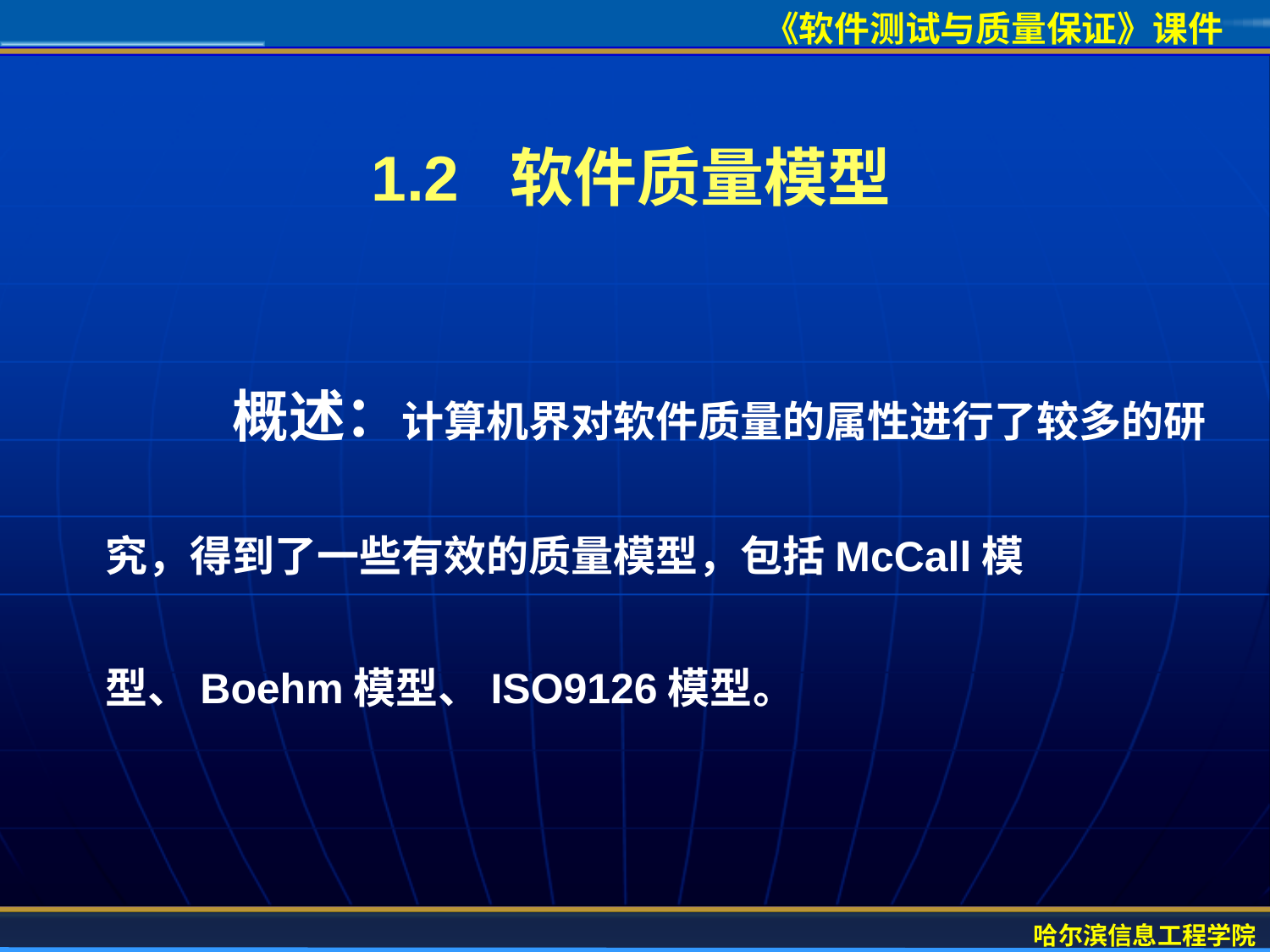

# 1.2  软件质量模型
		概述：计算机界对软件质量的属性进行了较多的研究，得到了一些有效的质量模型，包括McCall模型、Boehm模型、ISO9126模型。